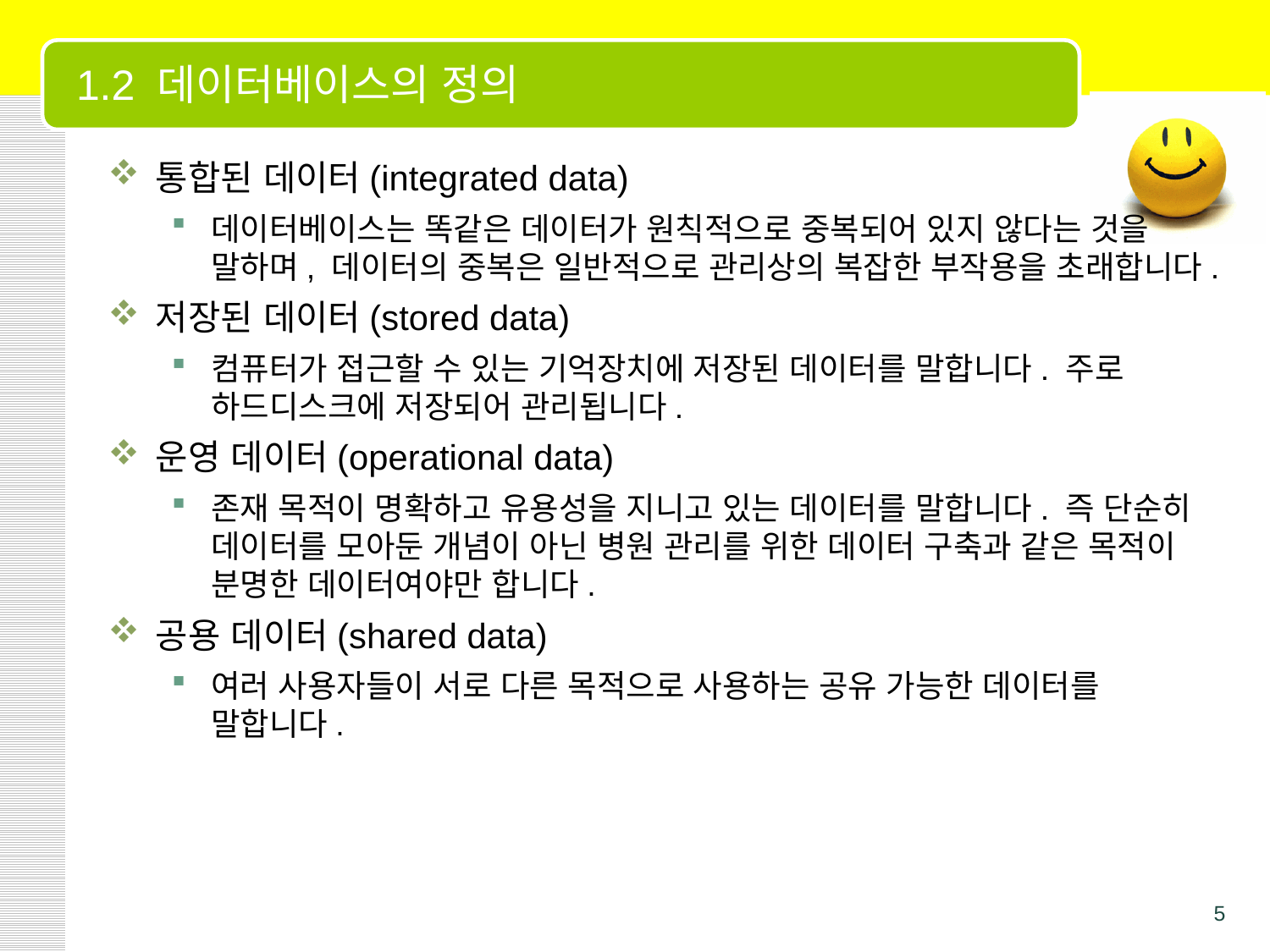

# 1.2 데이터베이스의 정의
통합된 데이터(integrated data)
데이터베이스는 똑같은 데이터가 원칙적으로 중복되어 있지 않다는 것을 말하며, 데이터의 중복은 일반적으로 관리상의 복잡한 부작용을 초래합니다.
저장된 데이터(stored data)
컴퓨터가 접근할 수 있는 기억장치에 저장된 데이터를 말합니다. 주로 하드디스크에 저장되어 관리됩니다.
운영 데이터(operational data)
존재 목적이 명확하고 유용성을 지니고 있는 데이터를 말합니다. 즉 단순히 데이터를 모아둔 개념이 아닌 병원 관리를 위한 데이터 구축과 같은 목적이 분명한 데이터여야만 합니다.
공용 데이터(shared data)
여러 사용자들이 서로 다른 목적으로 사용하는 공유 가능한 데이터를 말합니다.